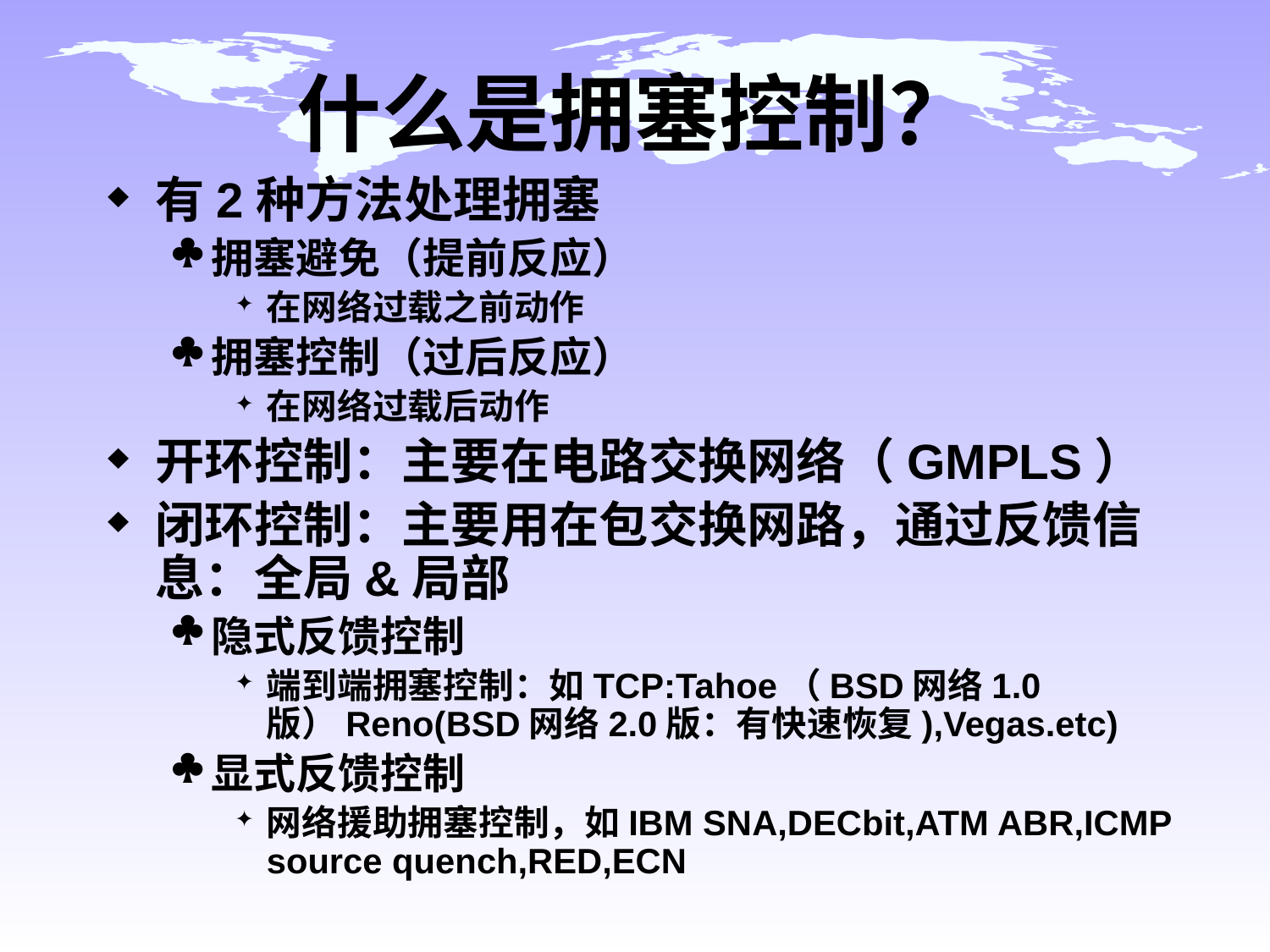

# 什么是拥塞控制？
有2种方法处理拥塞
拥塞避免（提前反应）
在网络过载之前动作
拥塞控制（过后反应）
在网络过载后动作
开环控制：主要在电路交换网络（GMPLS）
闭环控制：主要用在包交换网路，通过反馈信息：全局&局部
隐式反馈控制
端到端拥塞控制：如TCP:Tahoe（BSD网络1.0版）Reno(BSD网络2.0版：有快速恢复),Vegas.etc)
显式反馈控制
网络援助拥塞控制，如IBM SNA,DECbit,ATM ABR,ICMP source quench,RED,ECN